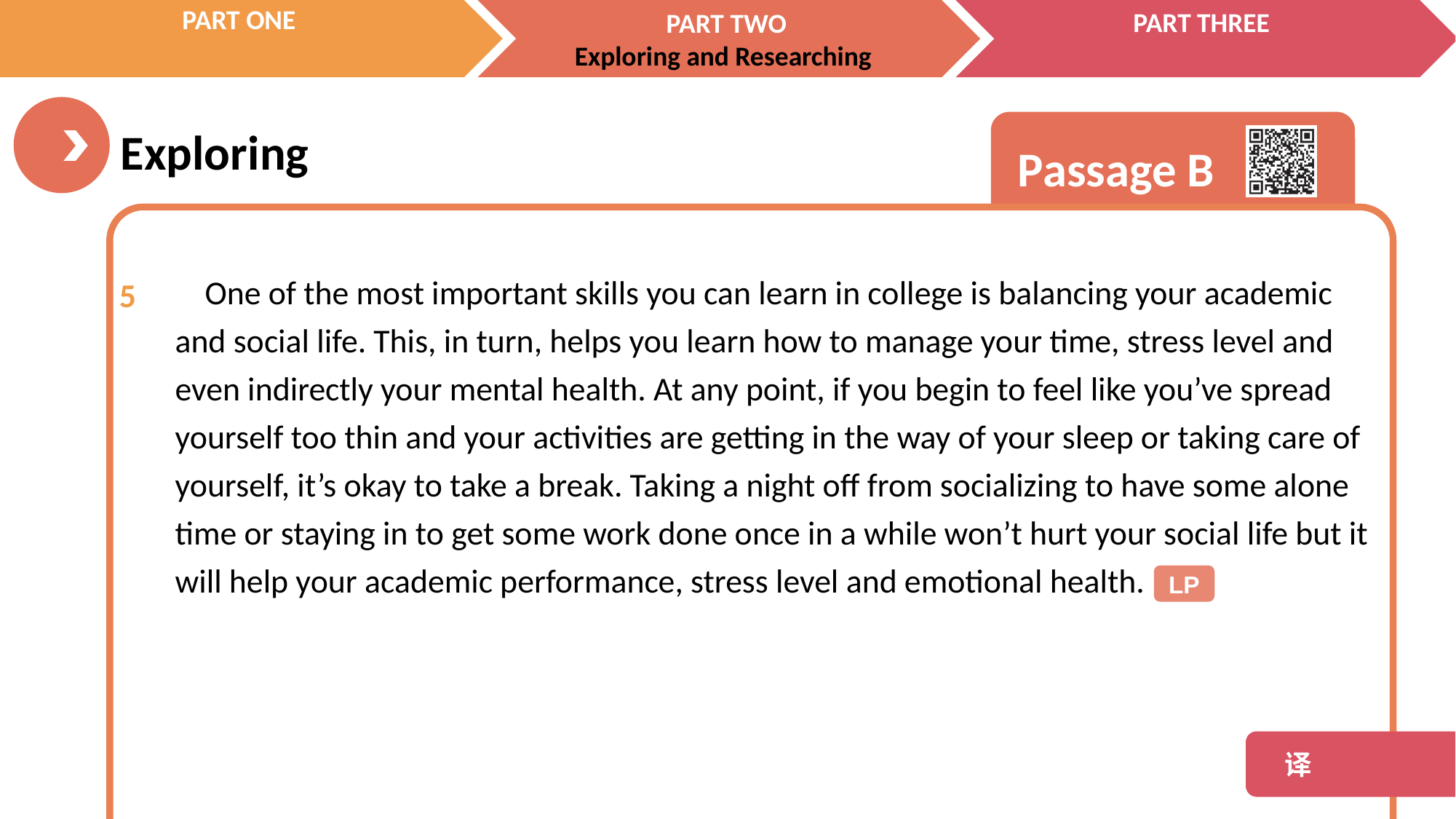

One of the most important skills you can learn in college is balancing your academic
and social life. This, in turn, helps you learn how to manage your time, stress level and even indirectly your mental health. At any point, if you begin to feel like you’ve spread yourself too thin and your activities are getting in the way of your sleep or taking care of yourself, it’s okay to take a break. Taking a night off from socializing to have some alone time or staying in to get some work done once in a while won’t hurt your social life but it will help your academic performance, stress level and emotional health.

5

LP
   译